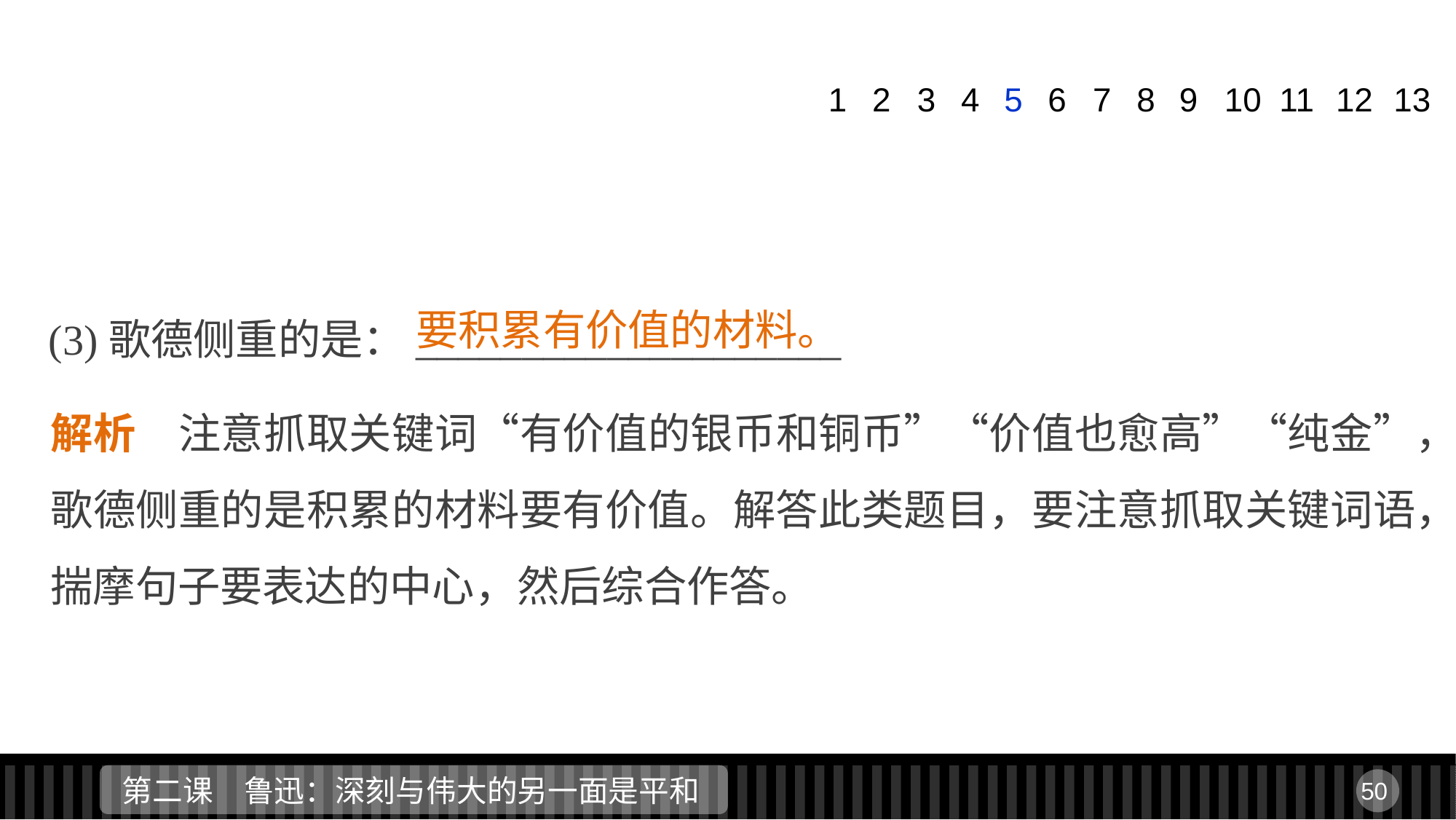

1
2
3
4
5
6
7
8
9
11
12
13
10
要积累有价值的材料。
(3)歌德侧重的是：____________________
解析　注意抓取关键词“有价值的银币和铜币”“价值也愈高”“纯金”，歌德侧重的是积累的材料要有价值。解答此类题目，要注意抓取关键词语，揣摩句子要表达的中心，然后综合作答。